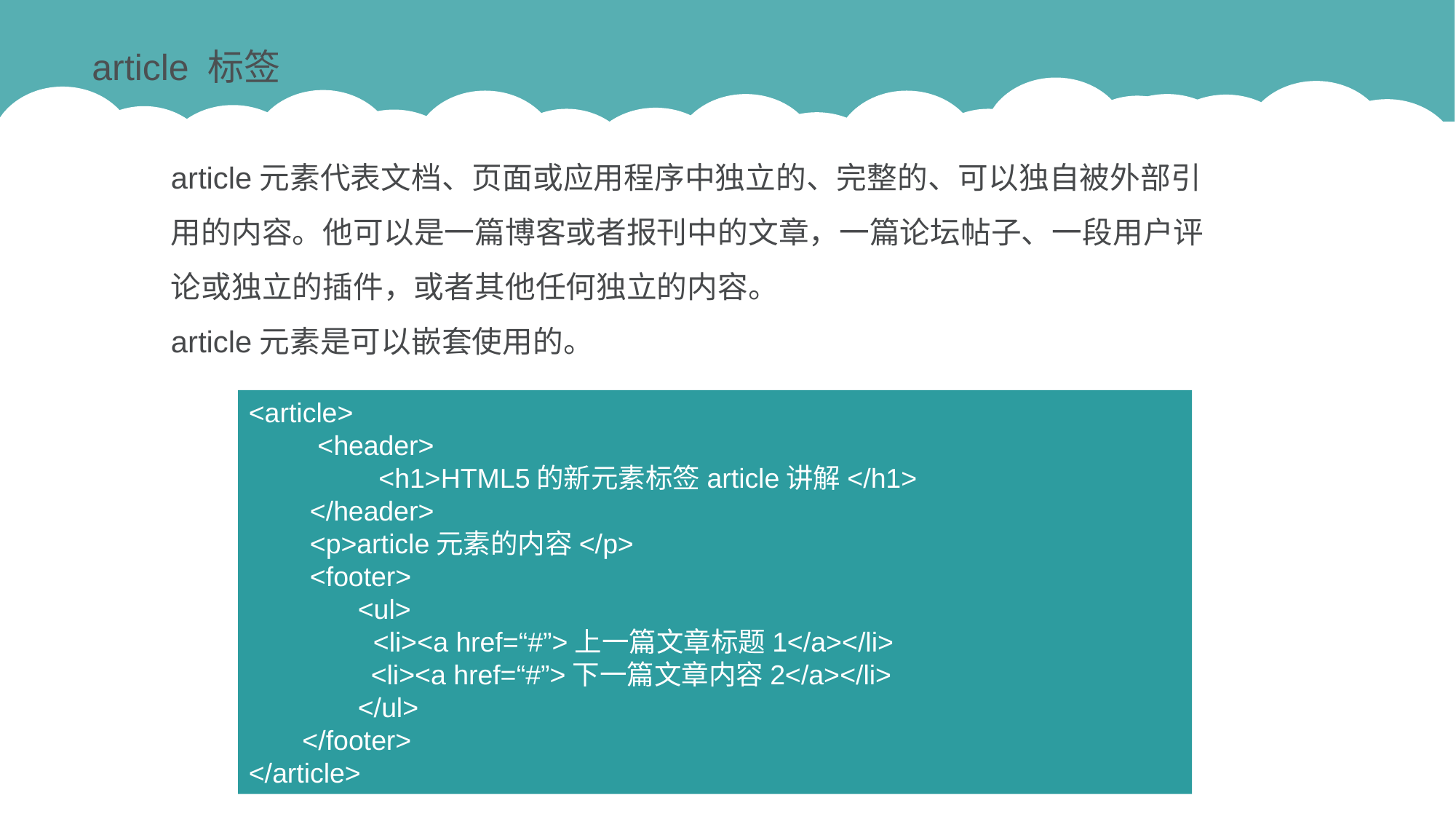

article 标签
article元素代表文档、页面或应用程序中独立的、完整的、可以独自被外部引用的内容。他可以是一篇博客或者报刊中的文章，一篇论坛帖子、一段用户评论或独立的插件，或者其他任何独立的内容。
article元素是可以嵌套使用的。

<article>
         <header>
                 <h1>HTML5的新元素标签article讲解</h1>
        </header>
        <p>article元素的内容</p>
        <footer>
	<ul>
	  <li><a href=“#”>上一篇文章标题1</a></li>
                <li><a href=“#”>下一篇文章内容2</a></li>
	</ul>
       </footer>
</article>